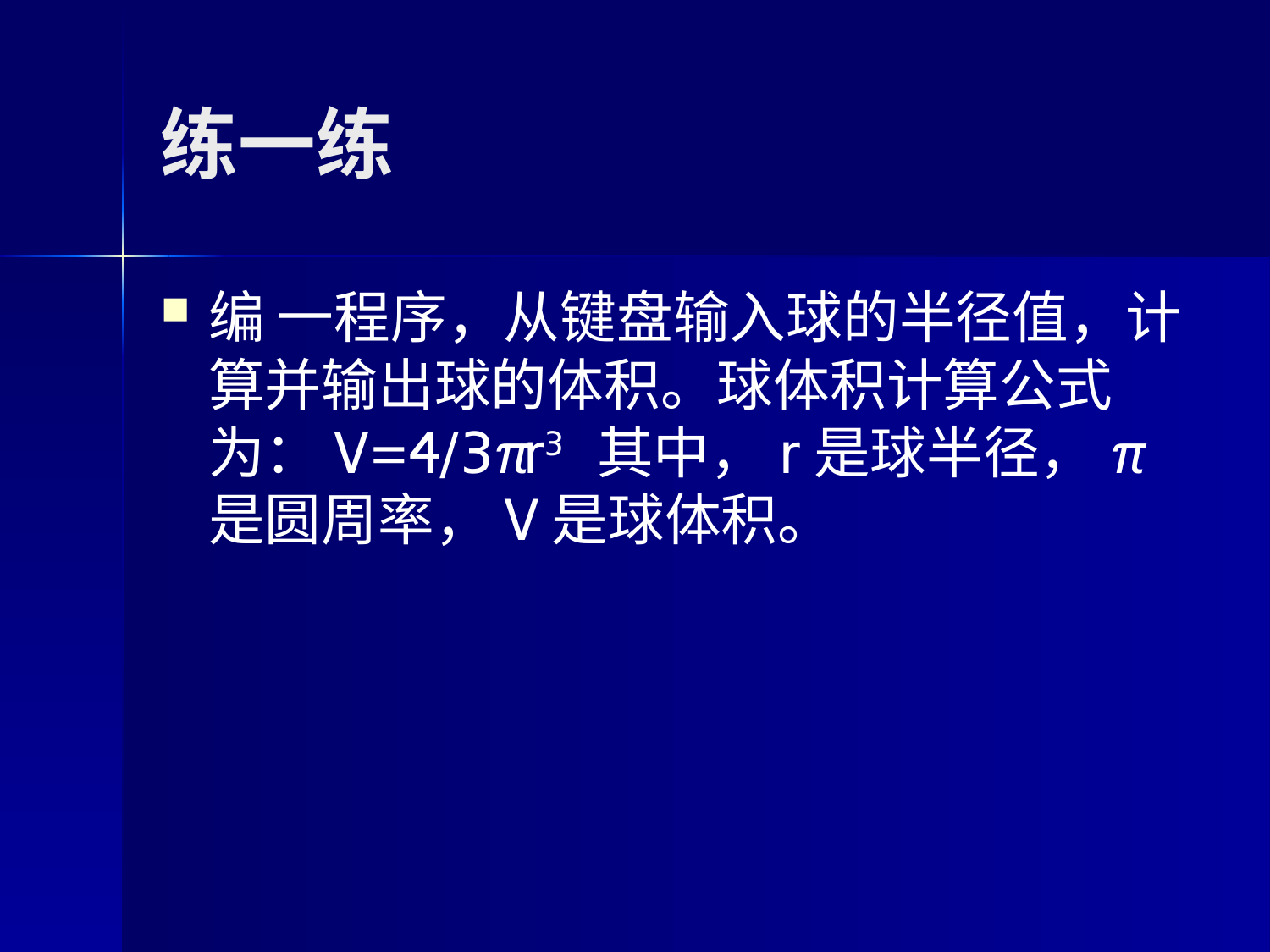

# 练一练
编 一程序，从键盘输入球的半径值，计算并输出球的体积。球体积计算公式为：V=4/3πr3  其中，r是球半径，π是圆周率，V是球体积。